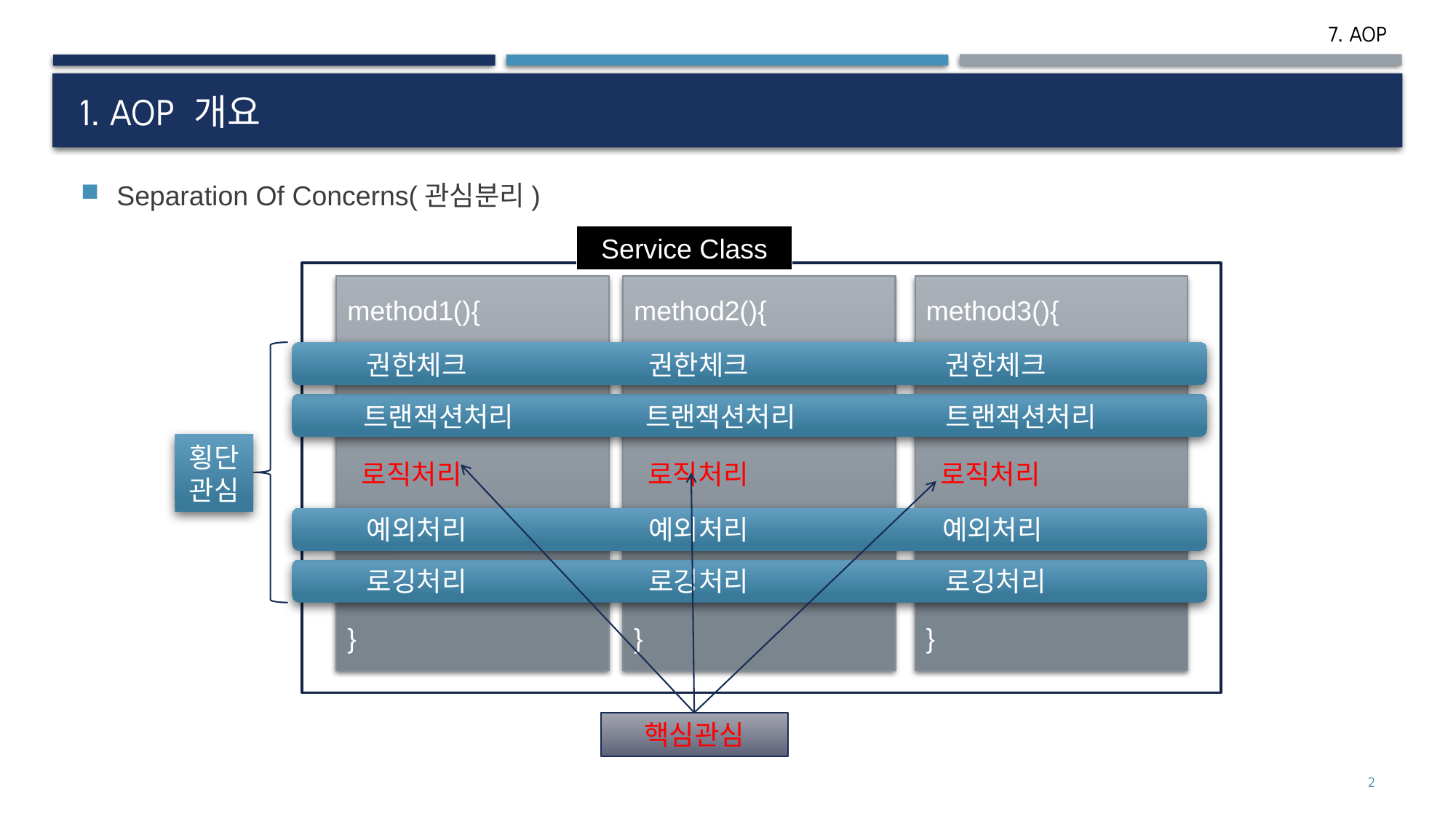

# 1. AOP 개요
Separation Of Concerns(관심분리)
Service Class

method1(){

 로직처리

}
method2(){

 로직처리

}
method3(){

 로직처리

}

권한체크
권한체크
권한체크

트랜잭션처리
트랜잭션처리
트랜잭션처리
횡단
관심
예외처리
예외처리
예외처리

로깅처리
로깅처리
로깅처리

핵심관심
2